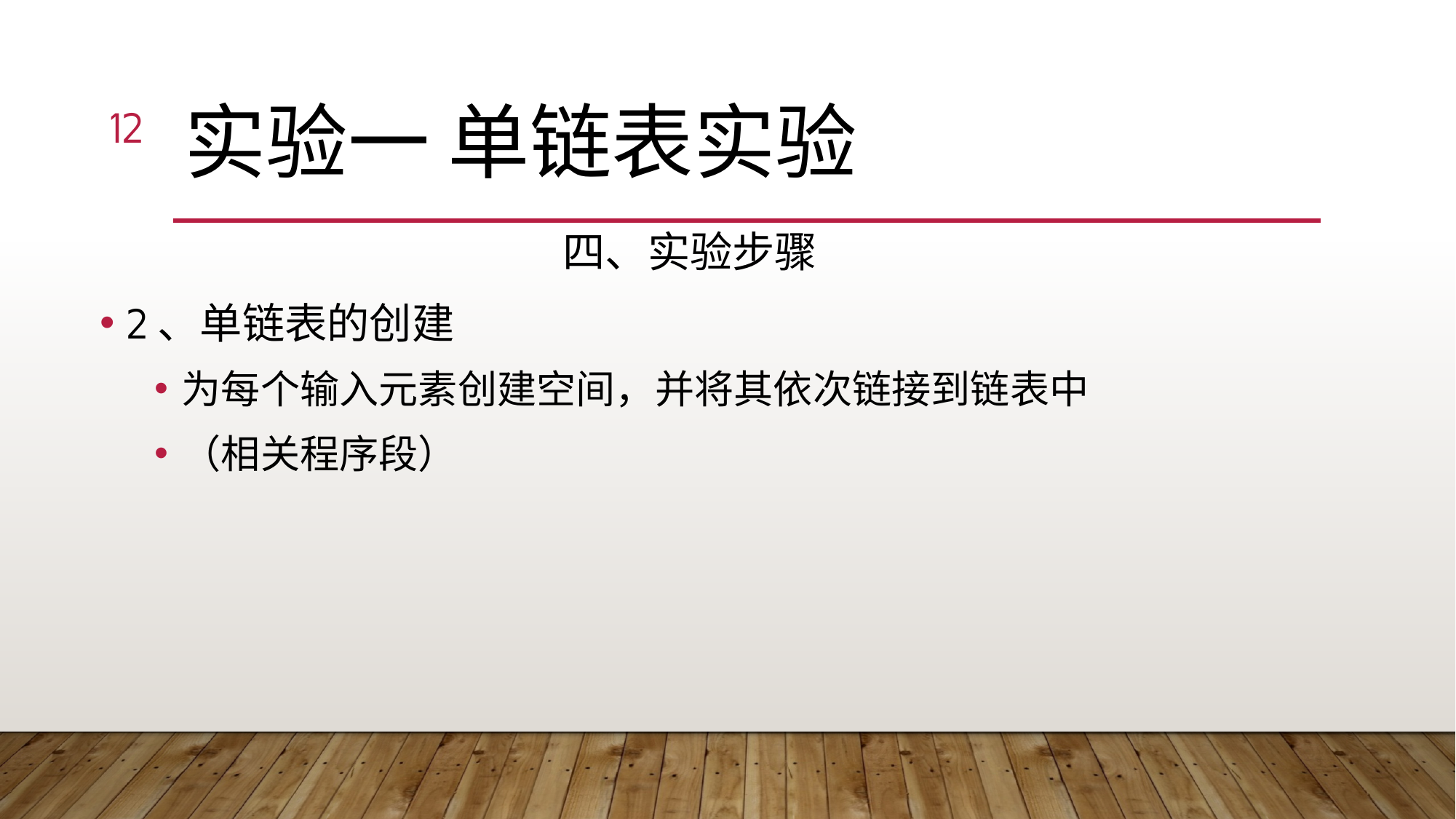

12
# 实验一 单链表实验
四、实验步骤
2、单链表的创建
为每个输入元素创建空间，并将其依次链接到链表中
（相关程序段）